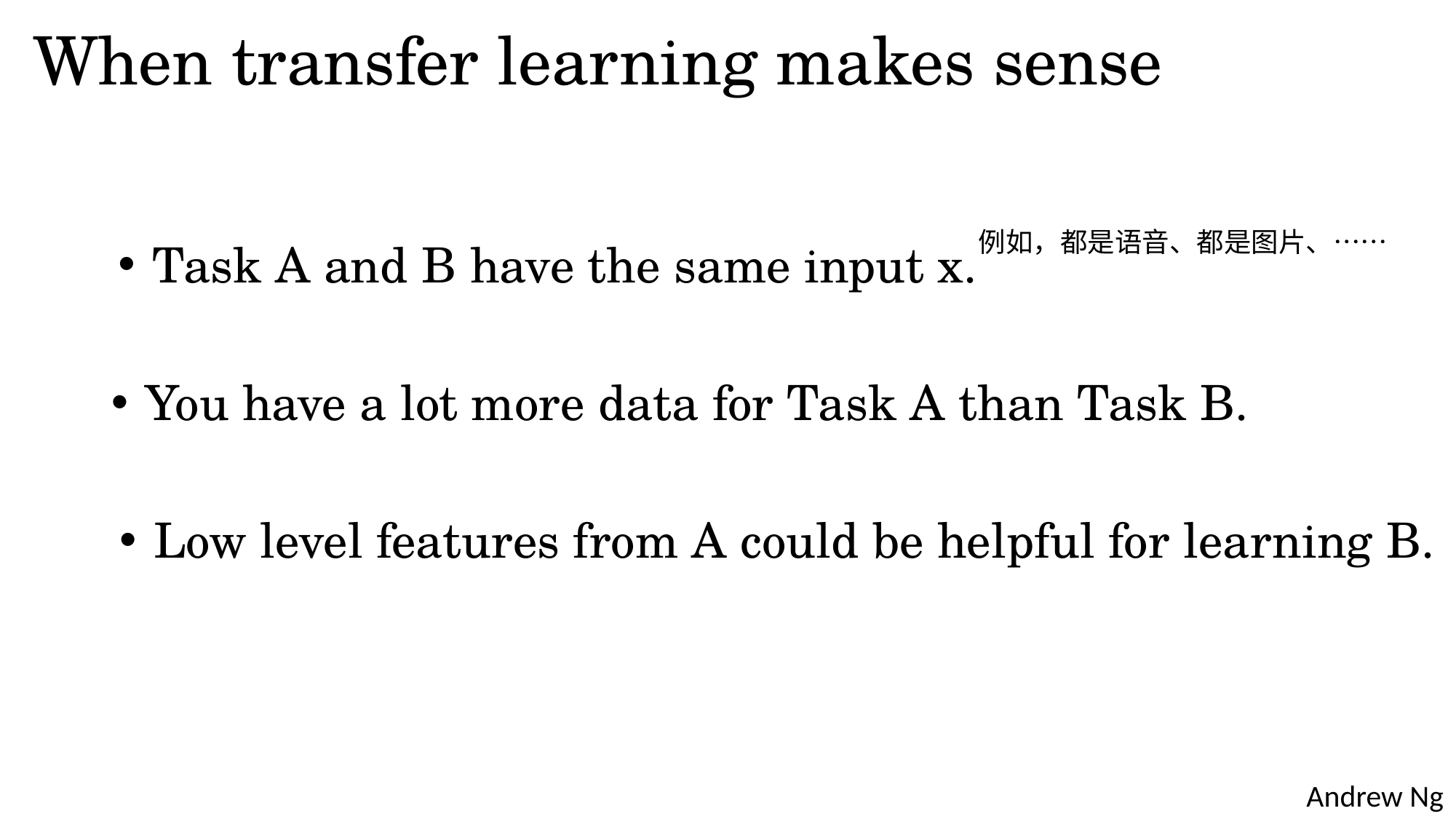

# When transfer learning makes sense
例如，都是语音、都是图片、……
Task A and B have the same input x.
You have a lot more data for Task A than Task B.
Low level features from A could be helpful for learning B.